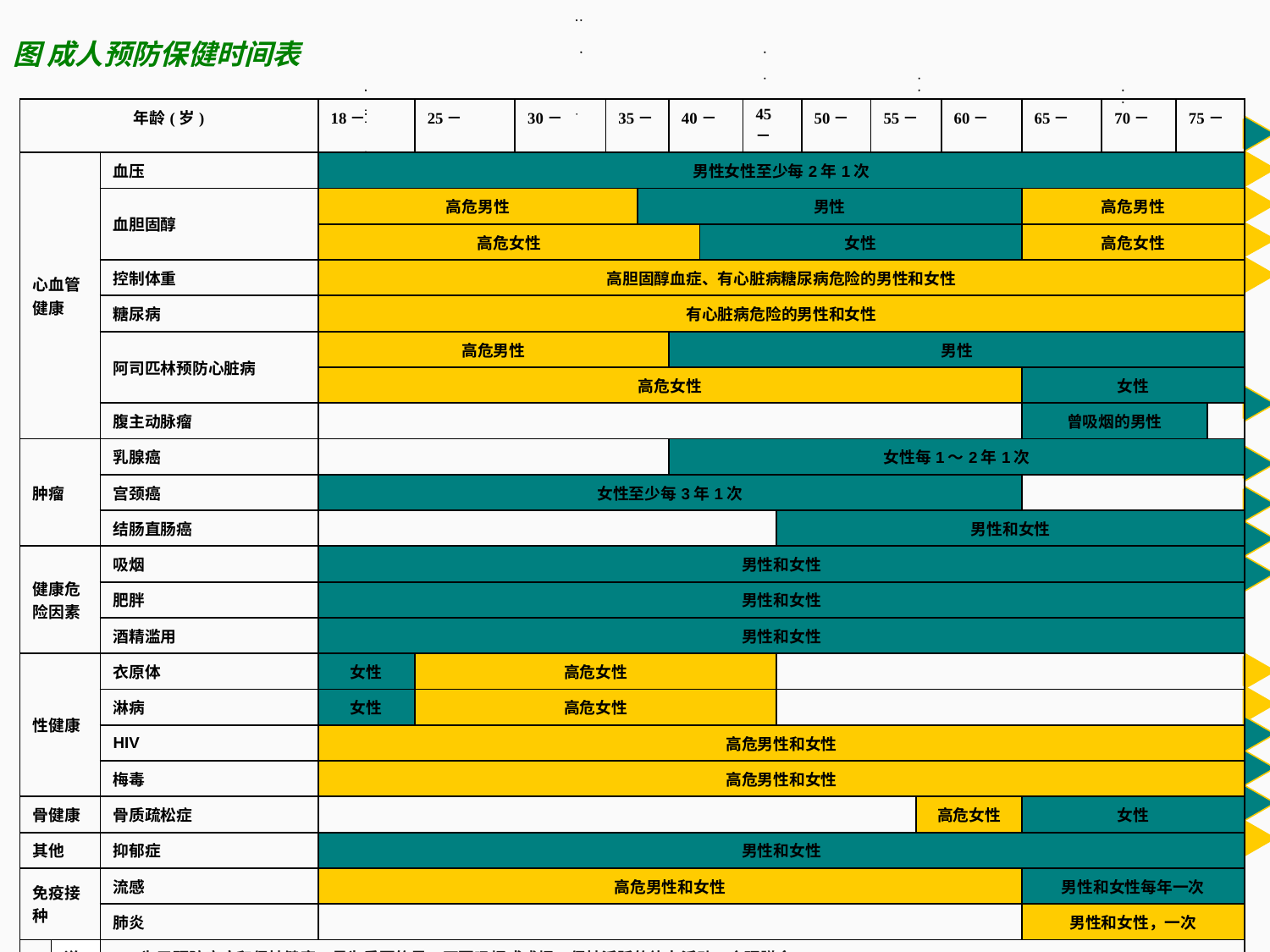

图 成人预防保健时间表

| 年龄(岁) |  |  | 18－ | 25－ | 30－ | 35－ |  | 40－ |  | 45－ |  | 50－ | 55－ |  | 60－ | 65－ | 70－ | 75－ |  |
| --- | --- | --- | --- | --- | --- | --- | --- | --- | --- | --- | --- | --- | --- | --- | --- | --- | --- | --- | --- |
| 心血管健康 |  | 血压 | 男性女性至少每2年1次 |  |  |  |  |  |  |  |  |  |  |  |  |  |  |  |  |
|  |  | 血胆固醇 | 高危男性 |  |  |  | 男性 |  |  |  |  |  |  |  |  | 高危男性 |  |  |  |
|  |  |  | 高危女性 |  |  |  |  |  | 女性 |  |  |  |  |  |  | 高危女性 |  |  |  |
|  |  | 控制体重 | 高胆固醇血症、有心脏病糖尿病危险的男性和女性 |  |  |  |  |  |  |  |  |  |  |  |  |  |  |  |  |
|  |  | 糖尿病 | 有心脏病危险的男性和女性 |  |  |  |  |  |  |  |  |  |  |  |  |  |  |  |  |
|  |  | 阿司匹林预防心脏病 | 高危男性 |  |  |  |  | 男性 |  |  |  |  |  |  |  |  |  |  |  |
|  |  |  | 高危女性 |  |  |  |  |  |  |  |  |  |  |  |  | 女性 |  |  |  |
|  |  | 腹主动脉瘤 |  |  |  |  |  |  |  |  |  |  |  |  |  | 曾吸烟的男性 |  |  |  |
| 肿瘤 |  | 乳腺癌 |  |  |  |  |  | 女性每1～2年1次 |  |  |  |  |  |  |  |  |  |  |  |
|  |  | 宫颈癌 | 女性至少每3年1次 |  |  |  |  |  |  |  |  |  |  |  |  |  |  |  |  |
|  |  | 结肠直肠癌 |  |  |  |  |  |  |  |  | 男性和女性 |  |  |  |  |  |  |  |  |
| 健康危险因素 |  | 吸烟 | 男性和女性 |  |  |  |  |  |  |  |  |  |  |  |  |  |  |  |  |
|  |  | 肥胖 | 男性和女性 |  |  |  |  |  |  |  |  |  |  |  |  |  |  |  |  |
|  |  | 酒精滥用 | 男性和女性 |  |  |  |  |  |  |  |  |  |  |  |  |  |  |  |  |
| 性健康 |  | 衣原体 | 女性 | 高危女性 |  |  |  |  |  |  |  |  |  |  |  |  |  |  |  |
|  |  | 淋病 | 女性 | 高危女性 |  |  |  |  |  |  |  |  |  |  |  |  |  |  |  |
|  |  | HIV | 高危男性和女性 |  |  |  |  |  |  |  |  |  |  |  |  |  |  |  |  |
|  |  | 梅毒 | 高危男性和女性 |  |  |  |  |  |  |  |  |  |  |  |  |  |  |  |  |
| 骨健康 |  | 骨质疏松症 |  |  |  |  |  |  |  |  |  |  |  | 高危女性 |  | 女性 |  |  |  |
| 其他 |  | 抑郁症 | 男性和女性 |  |  |  |  |  |  |  |  |  |  |  |  |  |  |  |  |
| 免疫接种 |  | 流感 | 高危男性和女性 |  |  |  |  |  |  |  |  |  |  |  |  | 男性和女性每年一次 |  |  |  |
|  |  | 肺炎 |  |  |  |  |  |  |  |  |  |  |  |  |  | 男性和女性，一次 |  |  |  |
|  | 说明： | 1、为了预防疾病和保持健康，最为重要的是：不要吸烟或戒烟、保持活跃的体力活动、合理膳食。 2、“高危”指的是可能对某些特定的疾病有更高的患病风险，这些危险可能来自于他的家族史、吸烟、其他行为因素，比如缺乏运动或其他的健康情况，比如糖尿病等。 |  |  |  |  |  |  |  |  |  |  |  |  |  |  |  |  |  |